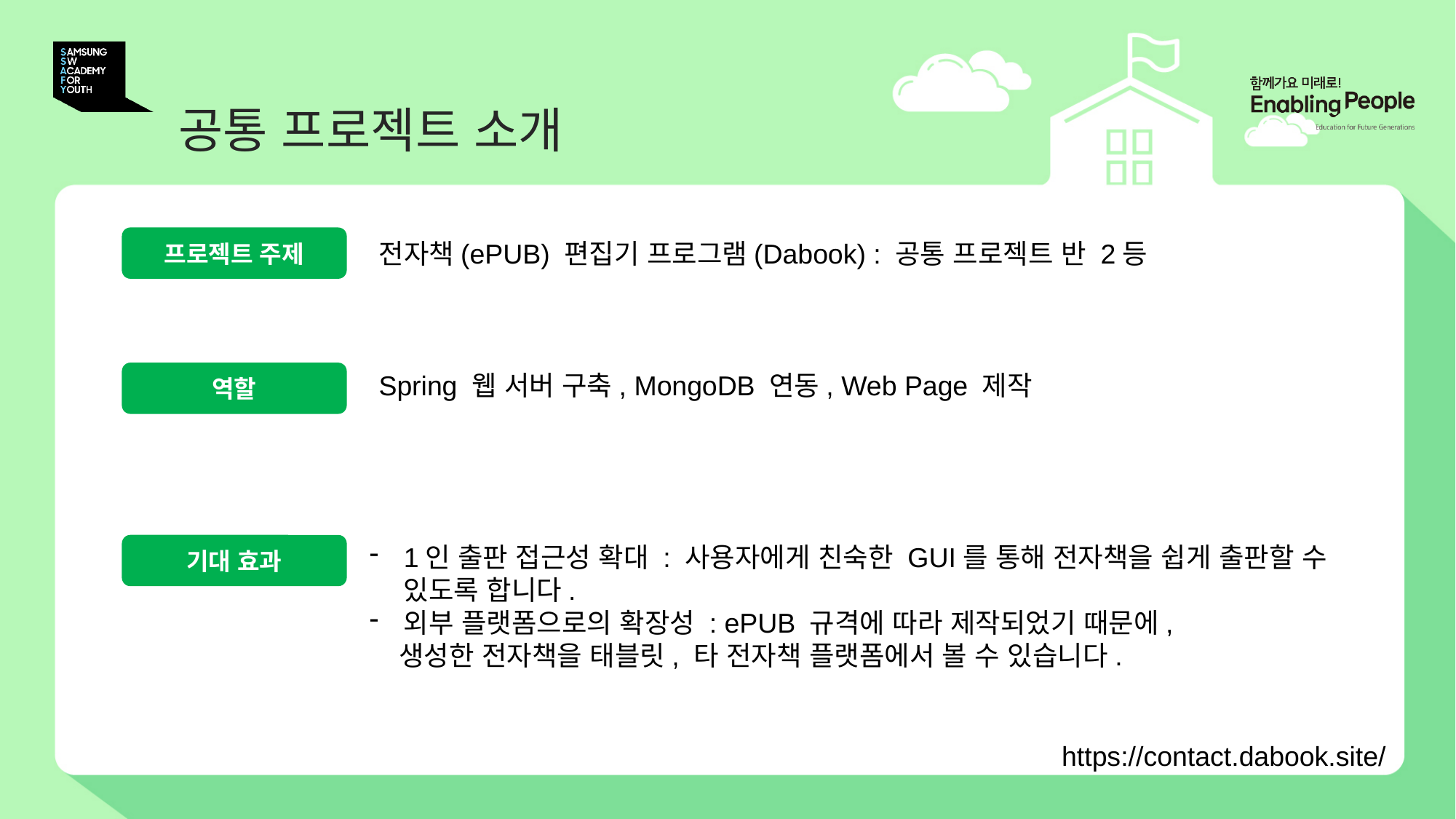

# 공통 프로젝트 소개
프로젝트 주제
전자책(ePUB) 편집기 프로그램(Dabook) : 공통 프로젝트 반 2등
역할
Spring 웹 서버 구축, MongoDB 연동, Web Page 제작
기대 효과
1인 출판 접근성 확대 : 사용자에게 친숙한 GUI를 통해 전자책을 쉽게 출판할 수 있도록 합니다.
외부 플랫폼으로의 확장성 : ePUB 규격에 따라 제작되었기 때문에,
   생성한 전자책을 태블릿, 타 전자책 플랫폼에서 볼 수 있습니다.
https://contact.dabook.site/